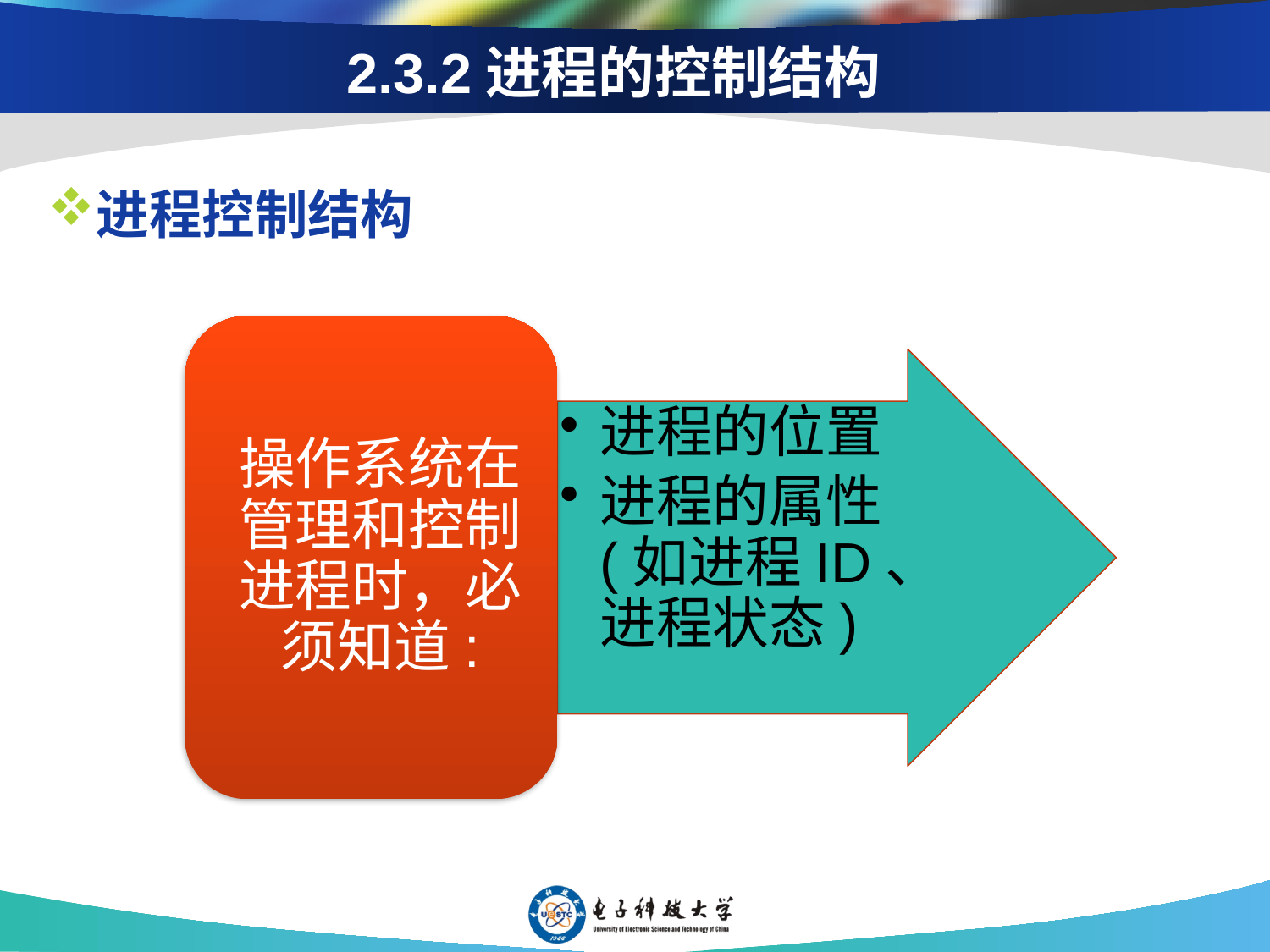

# 2.3.2进程的控制结构
进程控制结构
进程的位置
进程的属性(如进程ID、进程状态)
操作系统在管理和控制进程时，必须知道: